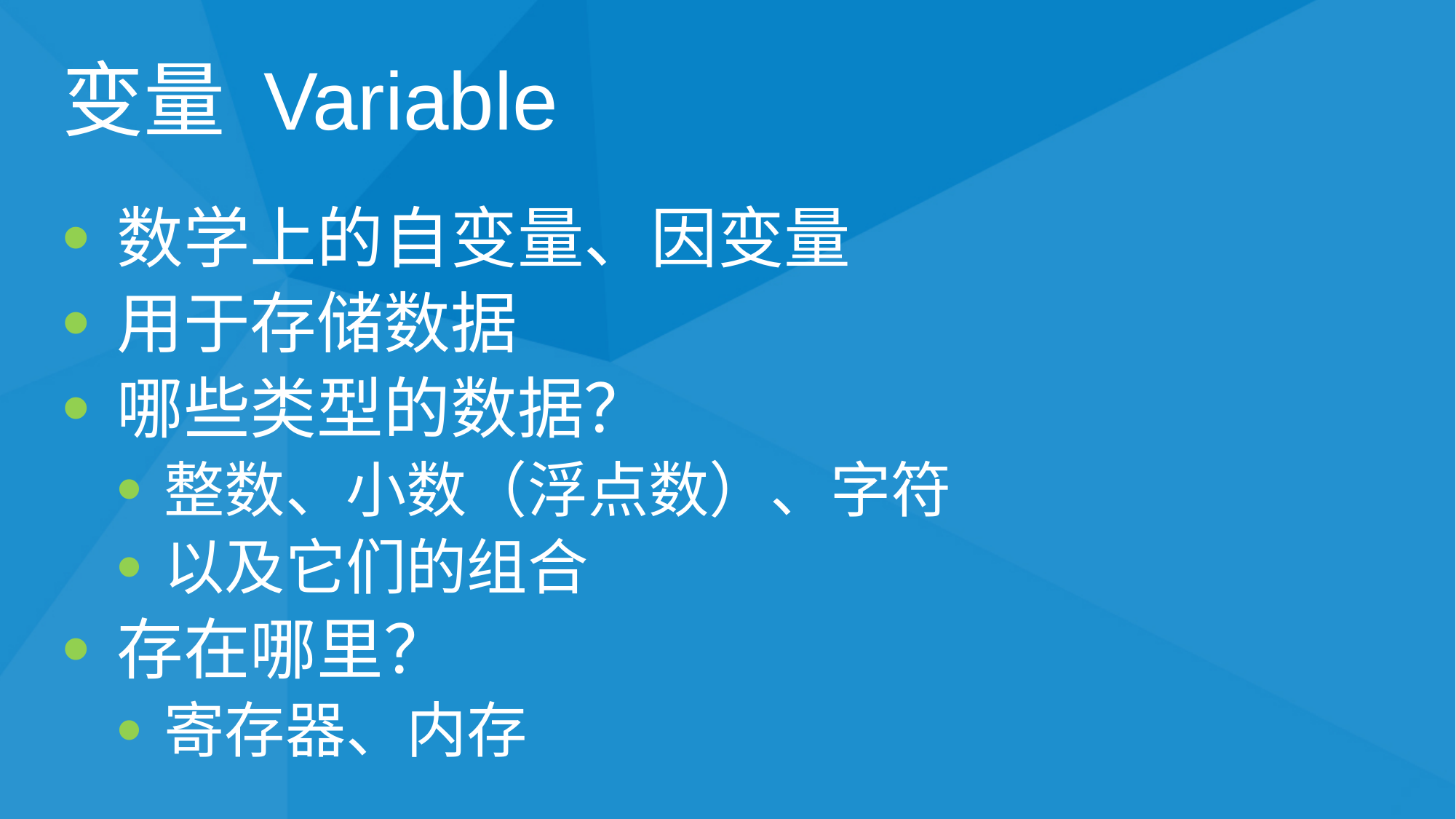

# 变量 Variable
数学上的自变量、因变量
用于存储数据
哪些类型的数据？
整数、小数（浮点数）、字符
以及它们的组合
存在哪里？
寄存器、内存